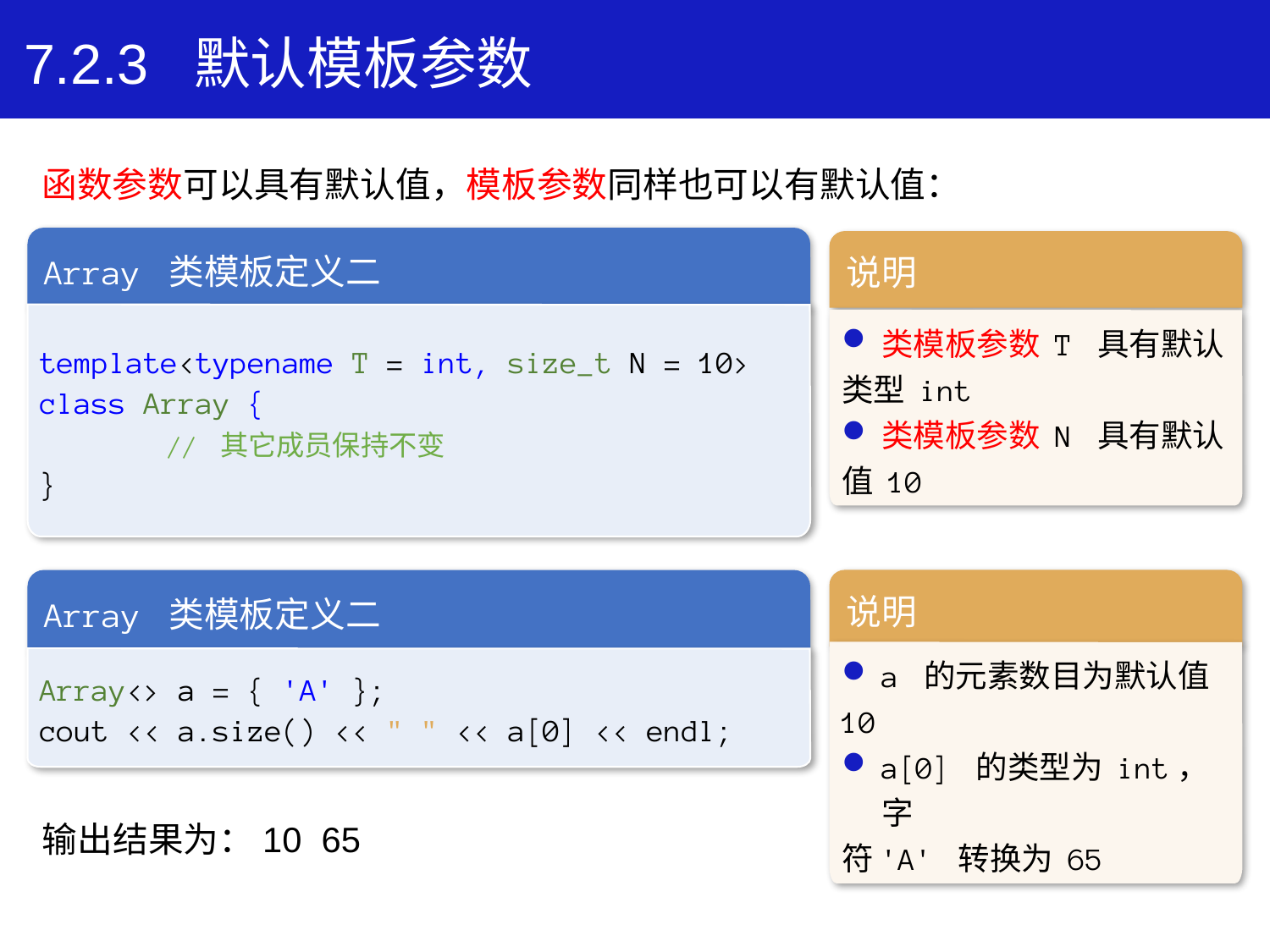

7.2.3  默认模板参数
函数参数可以具有默认值，模板参数同样也可以有默认值：
Array 类模板定义二
template<typename T = int, size_t N = 10>
class Array {
	// 其它成员保持不变
}
说明
类模板参数 T 具有默认
类型 int
类模板参数 N 具有默认
值 10
学习目标
说明
a 的元素数目为默认值
10
a[0] 的类型为 int，字
符'A' 转换为 65
Array 类模板定义二
Array<> a = { 'A' };
cout << a.size() << " " << a[0] << endl;
输出结果为：10  65
31